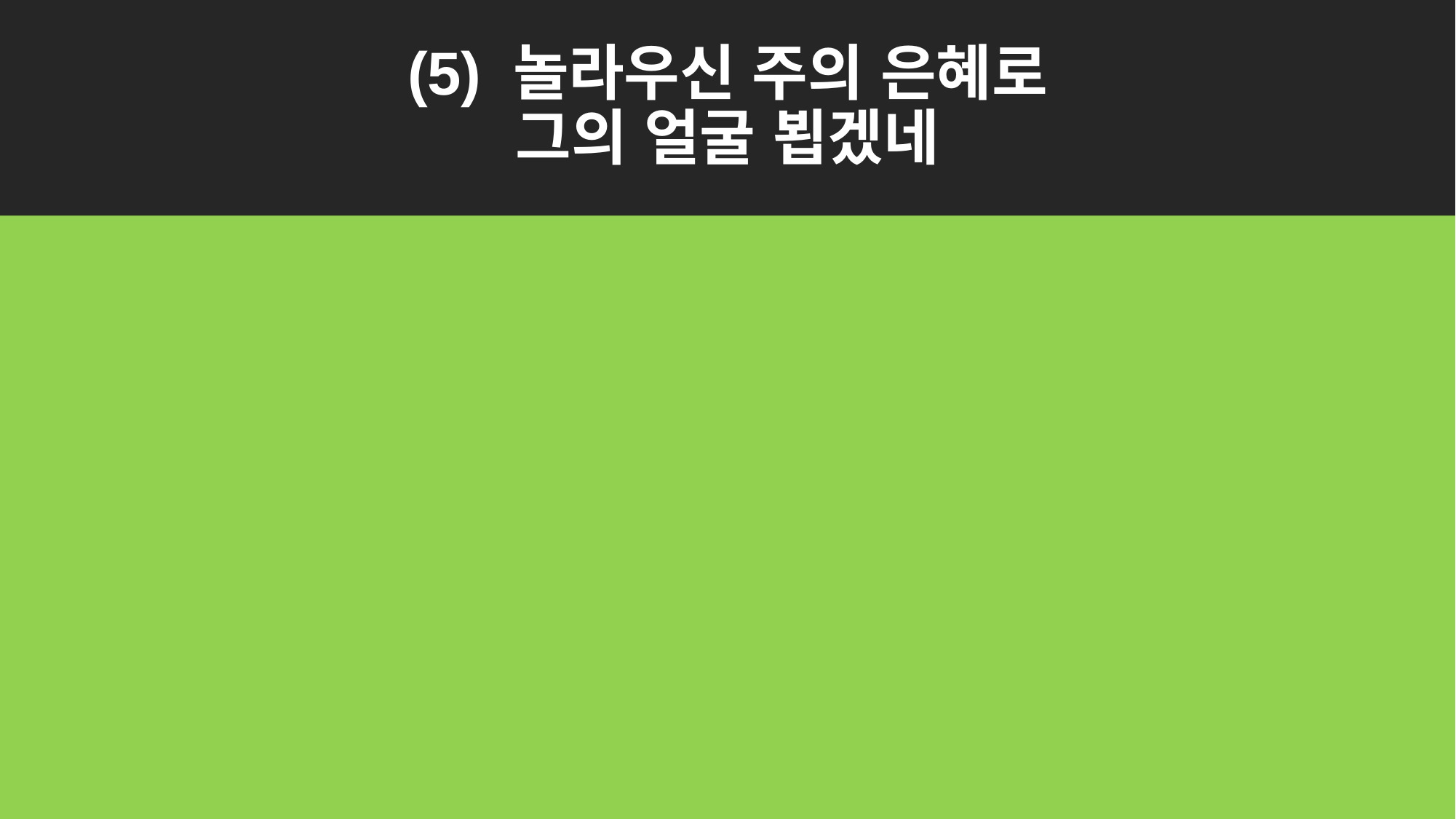

# (5) 놀라우신 주의 은혜로 그의 얼굴 뵙겠네